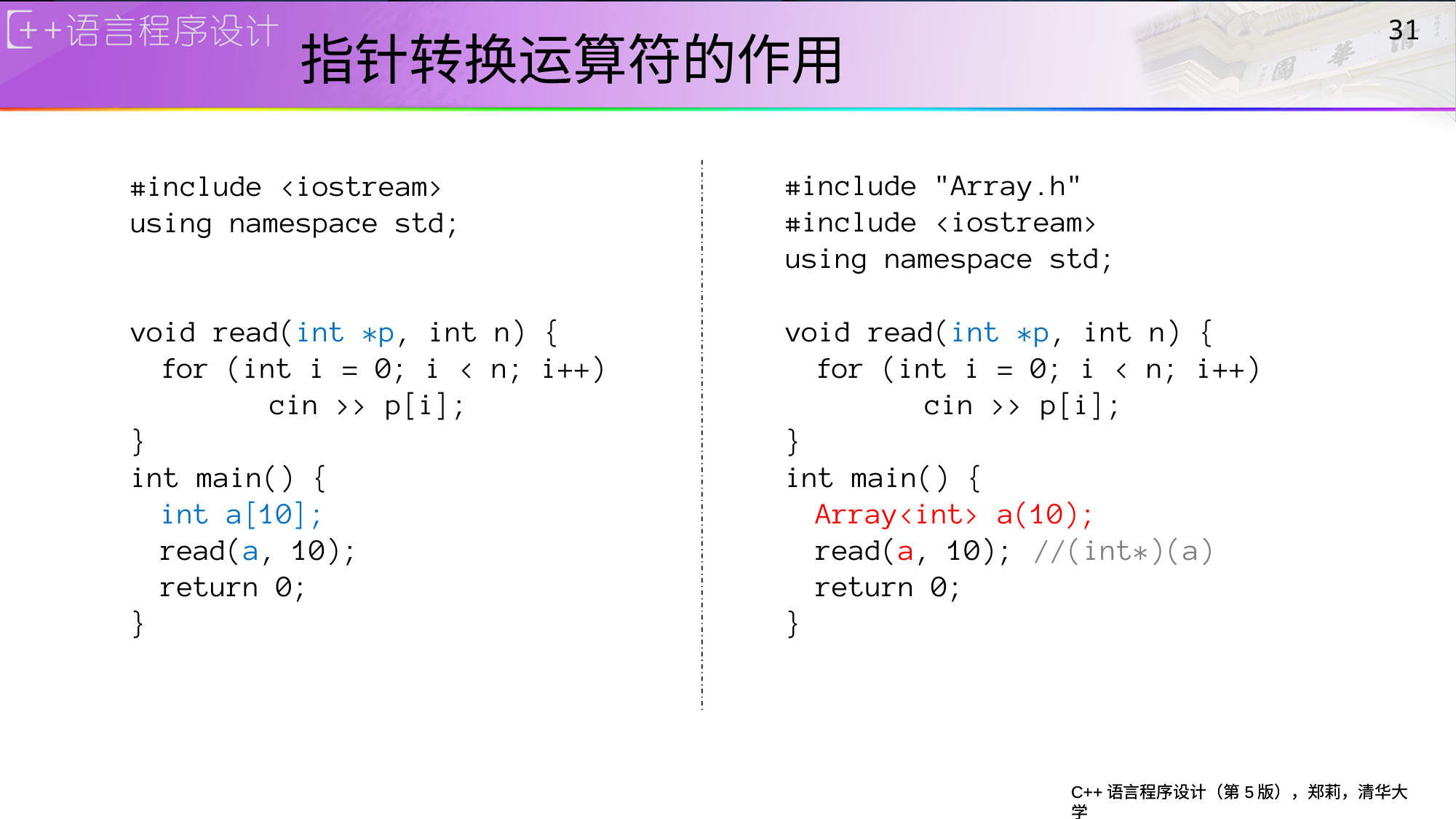

# 指针转换运算符的作用
31
#include <iostream>
using namespace std;

void read(int *p, int n) {
	for (int i = 0; i < n; i++)
		cin >> p[i];
}
int main() {
	int a[10];
	read(a, 10);
	return 0;
}

#include "Array.h"
#include <iostream>
using namespace std;

void read(int *p, int n) {
	for (int i = 0; i < n; i++)
		cin >> p[i];
}
int main() {
	Array<int> a(10);
	read(a, 10);	//(int*)(a)
	return 0;
}